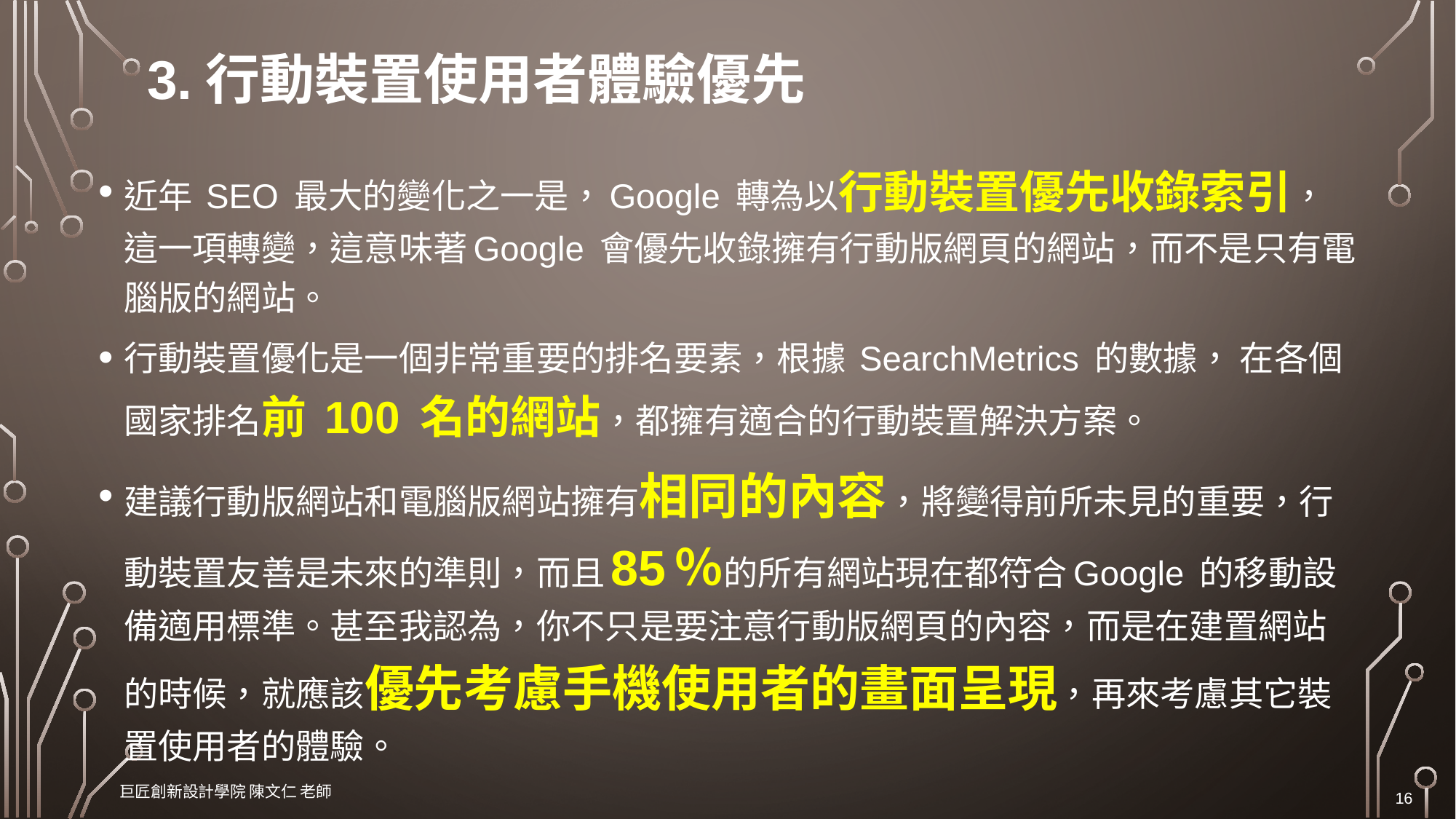

# 3.行動裝置使用者體驗優先
近年 SEO 最大的變化之一是，Google 轉為以行動裝置優先收錄索引，這一項轉變，這意味著Google 會優先收錄擁有行動版網頁的網站，而不是只有電腦版的網站。
行動裝置優化是一個非常重要的排名要素，根據 SearchMetrics 的數據， 在各個國家排名前 100 名的網站，都擁有適合的行動裝置解決方案。
建議行動版網站和電腦版網站擁有相同的內容，將變得前所未見的重要，行動裝置友善是未來的準則，而且85％的所有網站現在都符合Google 的移動設備適用標準。甚至我認為，你不只是要注意行動版網頁的內容，而是在建置網站的時候，就應該優先考慮手機使用者的畫面呈現，再來考慮其它裝置使用者的體驗。
巨匠創新設計學院 陳文仁 老師
16